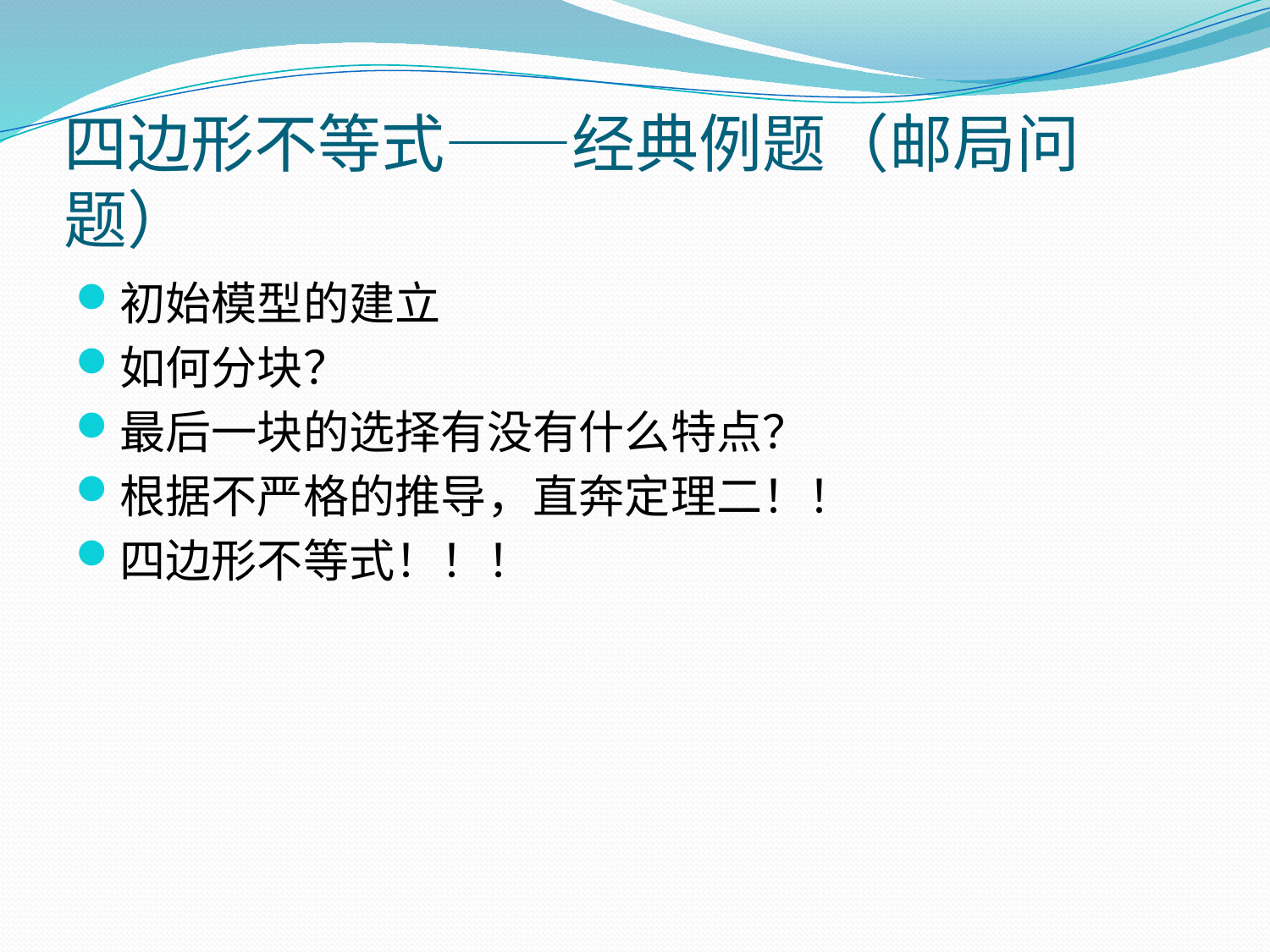

# 四边形不等式——经典例题（邮局问题）
初始模型的建立
如何分块？
最后一块的选择有没有什么特点？
根据不严格的推导，直奔定理二！！
四边形不等式！！！